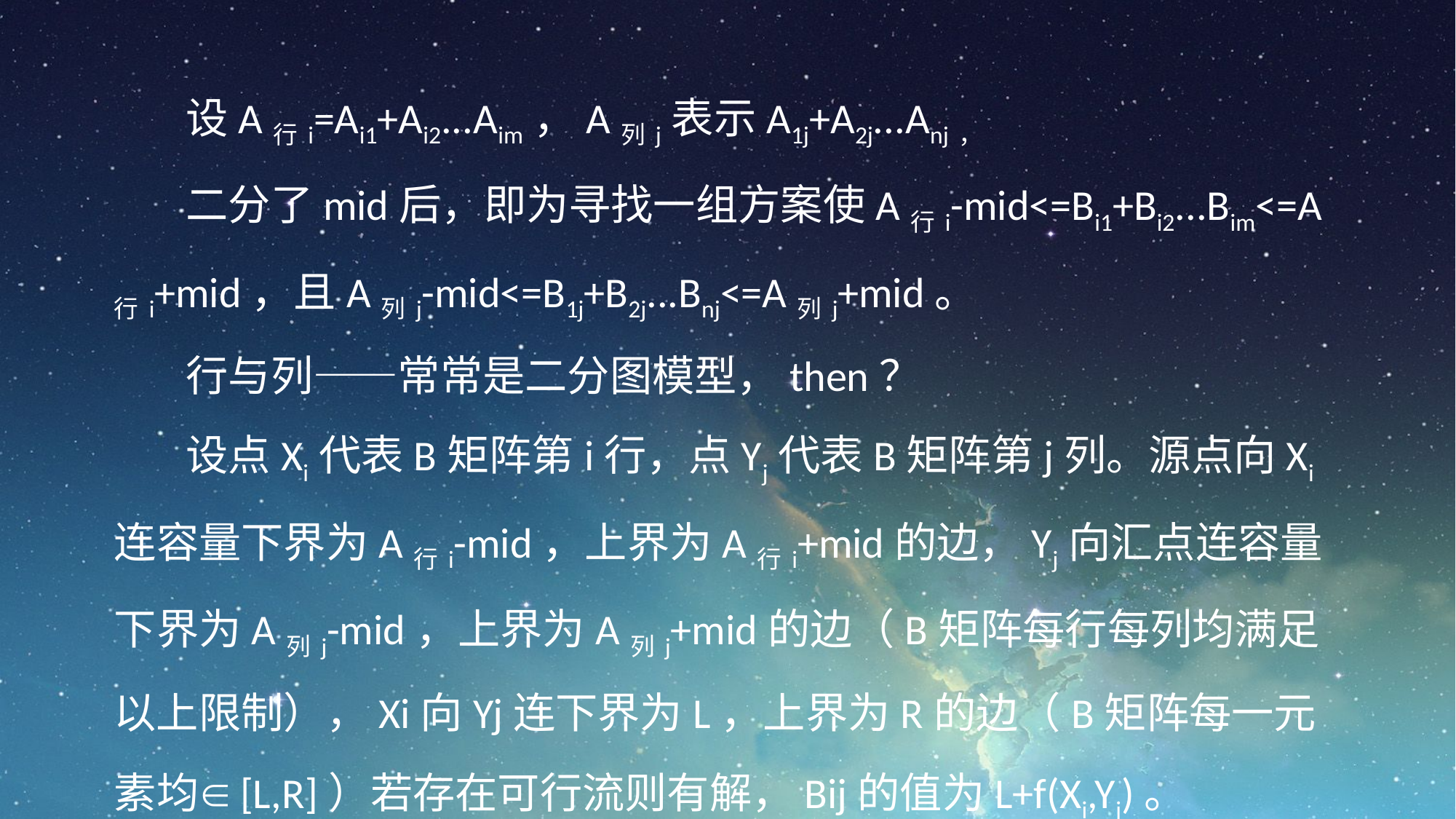

设A行i=Ai1+Ai2...Aim，A列j表示A1j+A2j...Anj，
二分了mid后，即为寻找一组方案使A行i-mid<=Bi1+Bi2...Bim<=A行i+mid，且A列j-mid<=B1j+B2j...Bnj<=A列j+mid。
行与列——常常是二分图模型，then？
设点Xi代表B矩阵第i行，点Yj代表B矩阵第j列。源点向Xi连容量下界为A行i-mid，上界为A行i+mid的边，Yj向汇点连容量下界为A列j-mid，上界为A列j+mid的边（B矩阵每行每列均满足以上限制），Xi向Yj连下界为L，上界为R的边（B矩阵每一元素均∈[L,R]）若存在可行流则有解，Bij的值为L+f(Xi,Yj)。